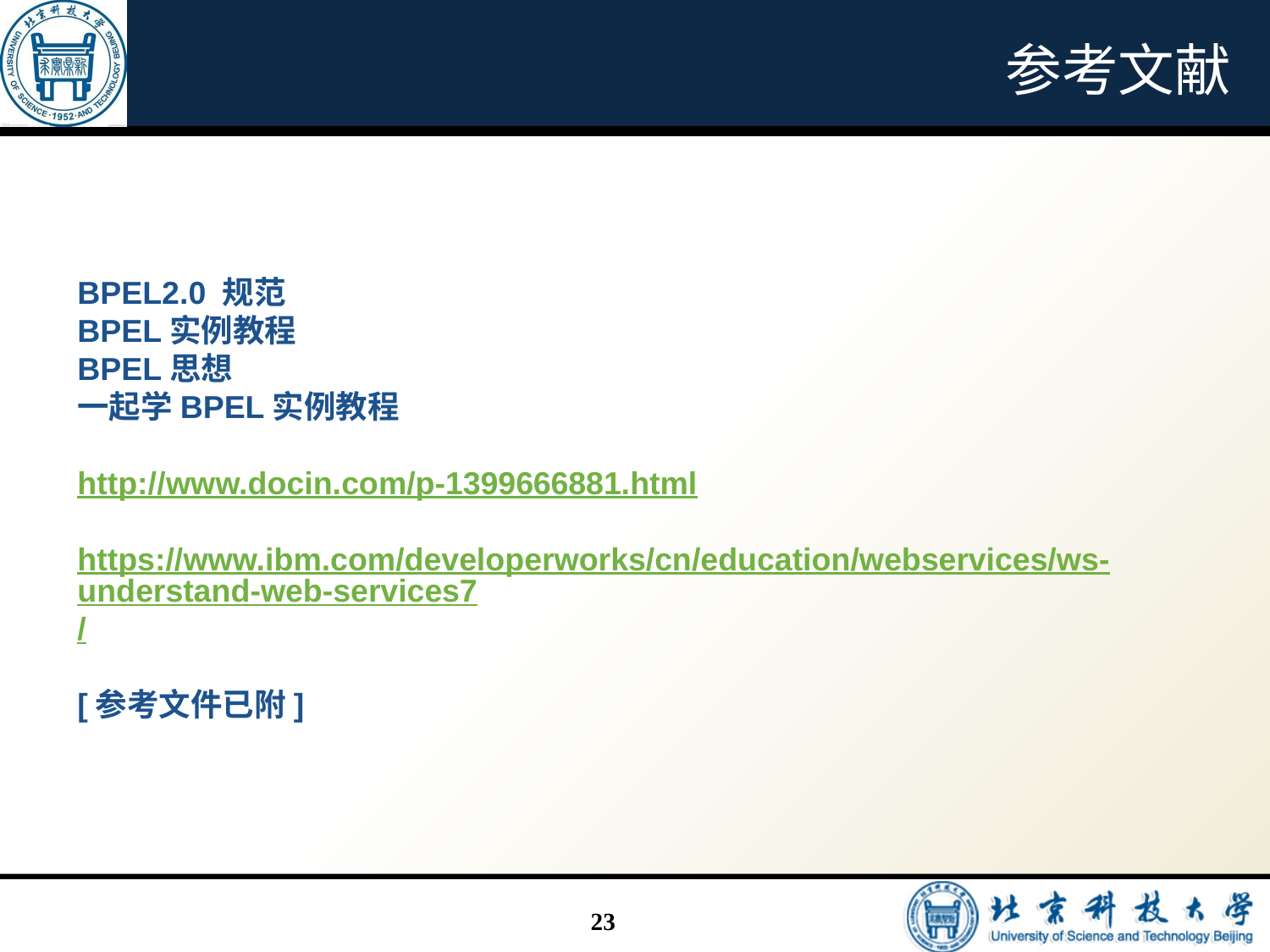

# 参考文献
BPEL2.0 规范
BPEL实例教程
BPEL思想
一起学BPEL实例教程

http://www.docin.com/p-1399666881.html

https://www.ibm.com/developerworks/cn/education/webservices/ws-understand-web-services7/

[参考文件已附]

23